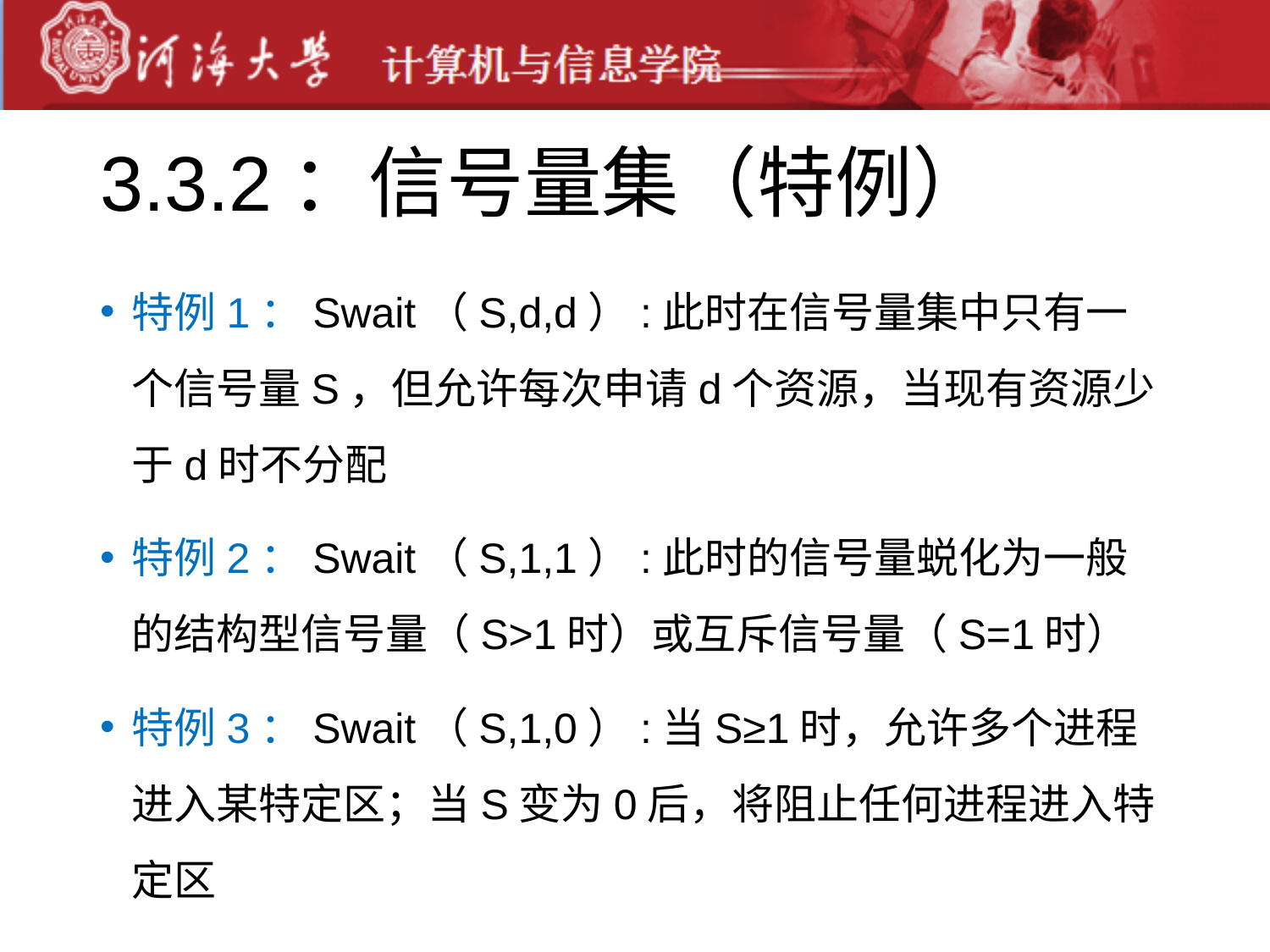

# 3.3.2：信号量集（特例）
特例1：Swait（S,d,d）:此时在信号量集中只有一个信号量S，但允许每次申请d个资源，当现有资源少于d时不分配
特例2：Swait（S,1,1）:此时的信号量蜕化为一般的结构型信号量（S>1时）或互斥信号量（S=1时）
特例3：Swait（S,1,0）:当S≥1时，允许多个进程进入某特定区；当S变为0后，将阻止任何进程进入特定区